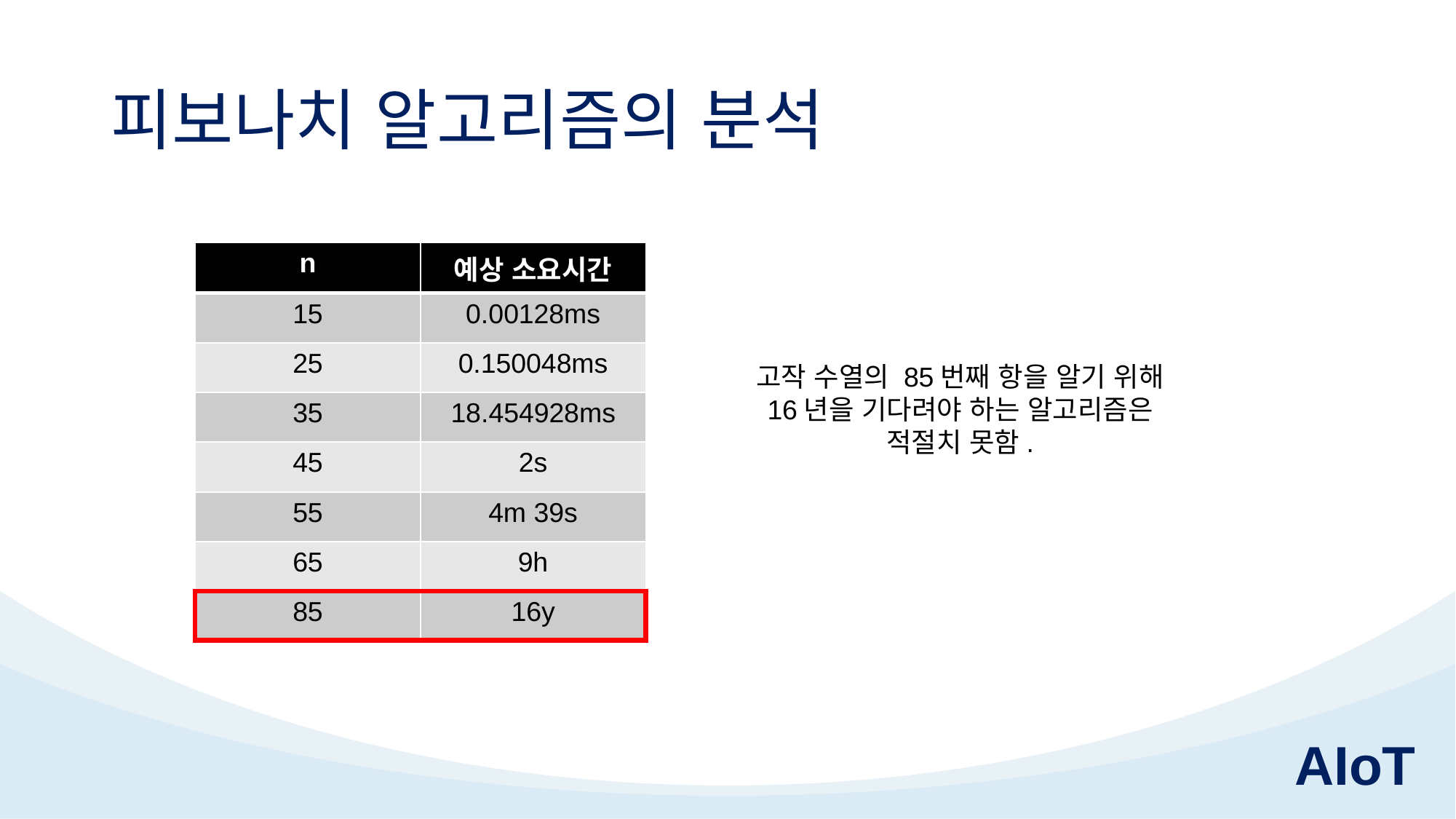

# 피보나치 알고리즘의 분석
| n | 예상 소요시간 |
| --- | --- |
| 15 | 0.00128ms |
| 25 | 0.150048ms |
| 35 | 18.454928ms |
| 45 | 2s |
| 55 | 4m 39s |
| 65 | 9h |
| 85 | 16y |
고작 수열의 85번째 항을 알기 위해 16년을 기다려야 하는 알고리즘은 적절치 못함.